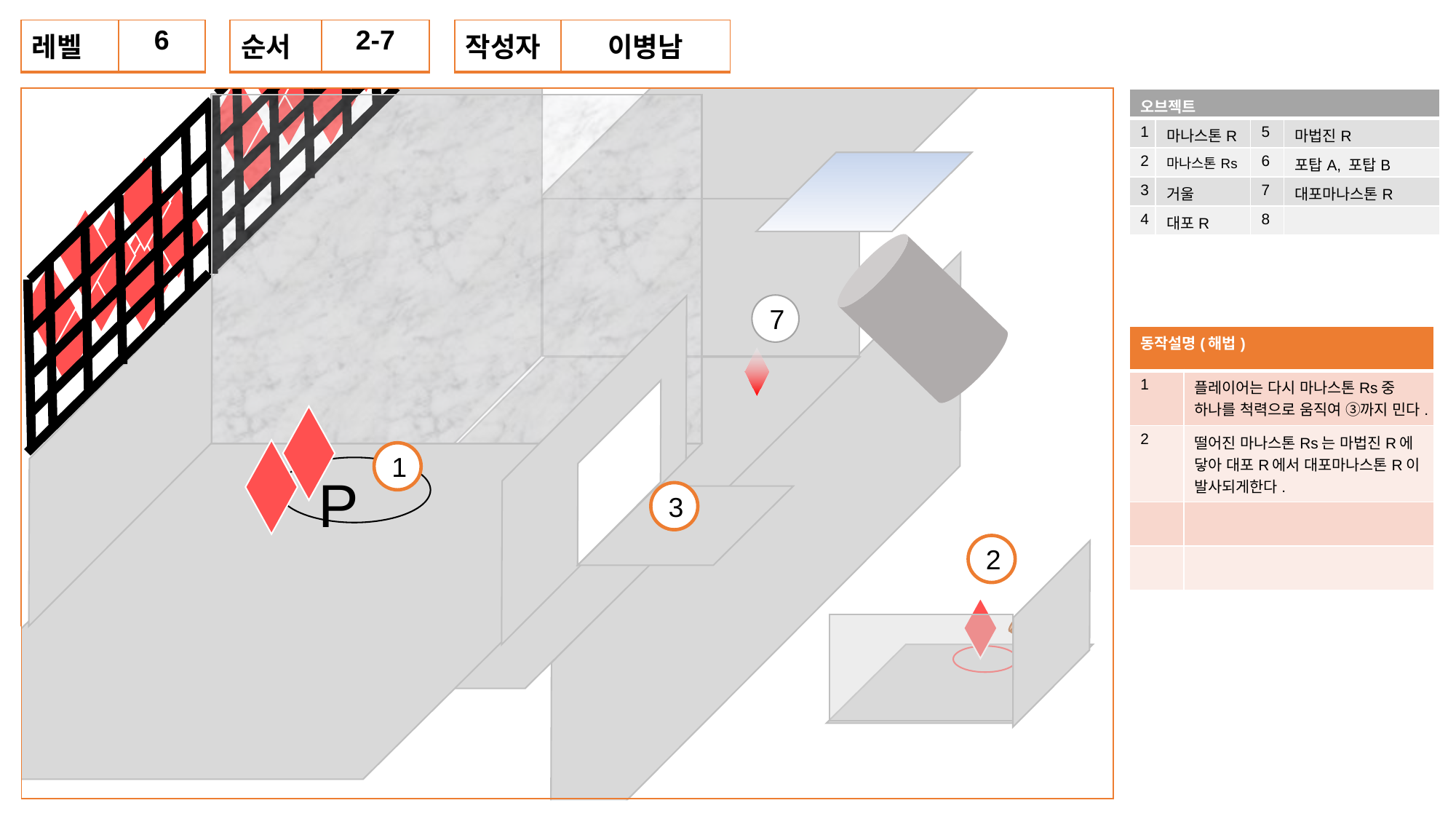

| 레벨 | 6 |
| --- | --- |
| 순서 | 2-7 |
| --- | --- |
| 작성자 | 이병남 |
| --- | --- |

| 오브젝트 |  |  |  |
| --- | --- | --- | --- |
| 1 | 마나스톤R | 5 | 마법진R |
| 2 | 마나스톤Rs | 6 | 포탑A, 포탑B |
| 3 | 거울 | 7 | 대포마나스톤R |
| 4 | 대포R | 8 |  |

7
| 동작설명(해법) |  |
| --- | --- |
| 1 | 플레이어는 다시 마나스톤Rs중 하나를 척력으로 움직여 ③까지 민다. |
| 2 | 떨어진 마나스톤Rs는 마법진R에 닿아 대포R에서 대포마나스톤R이 발사되게한다. |
|  |  |
|  |  |

1

P
3

2